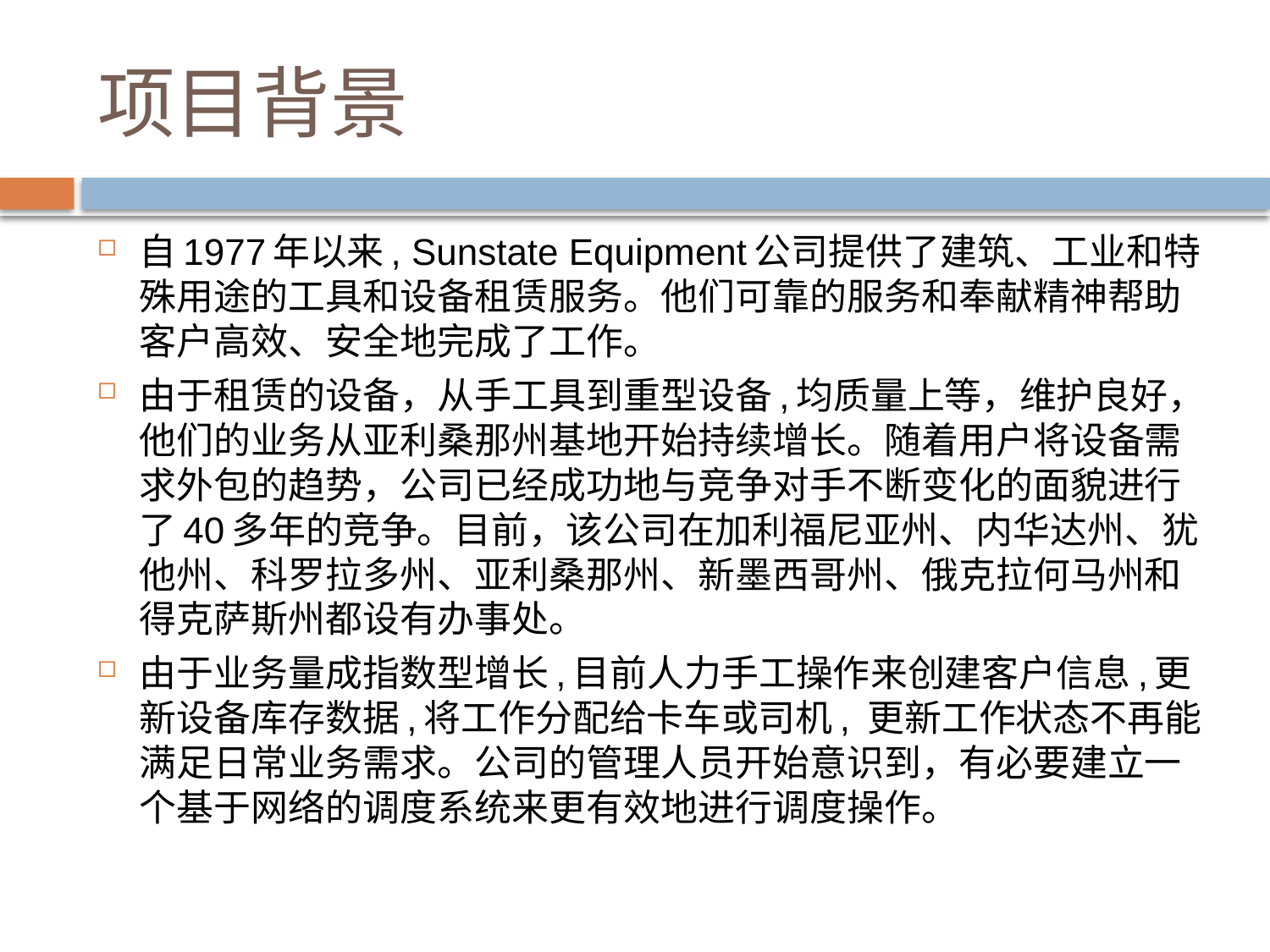

# 项目背景
自1977年以来, Sunstate Equipment公司提供了建筑、工业和特殊用途的工具和设备租赁服务。他们可靠的服务和奉献精神帮助客户高效、安全地完成了工作。
由于租赁的设备，从手工具到重型设备,均质量上等，维护良好，他们的业务从亚利桑那州基地开始持续增长。随着用户将设备需求外包的趋势，公司已经成功地与竞争对手不断变化的面貌进行了40多年的竞争。目前，该公司在加利福尼亚州、内华达州、犹他州、科罗拉多州、亚利桑那州、新墨西哥州、俄克拉何马州和得克萨斯州都设有办事处。
由于业务量成指数型增长,目前人力手工操作来创建客户信息,更新设备库存数据,将工作分配给卡车或司机, 更新工作状态不再能满足日常业务需求。公司的管理人员开始意识到，有必要建立一个基于网络的调度系统来更有效地进行调度操作。